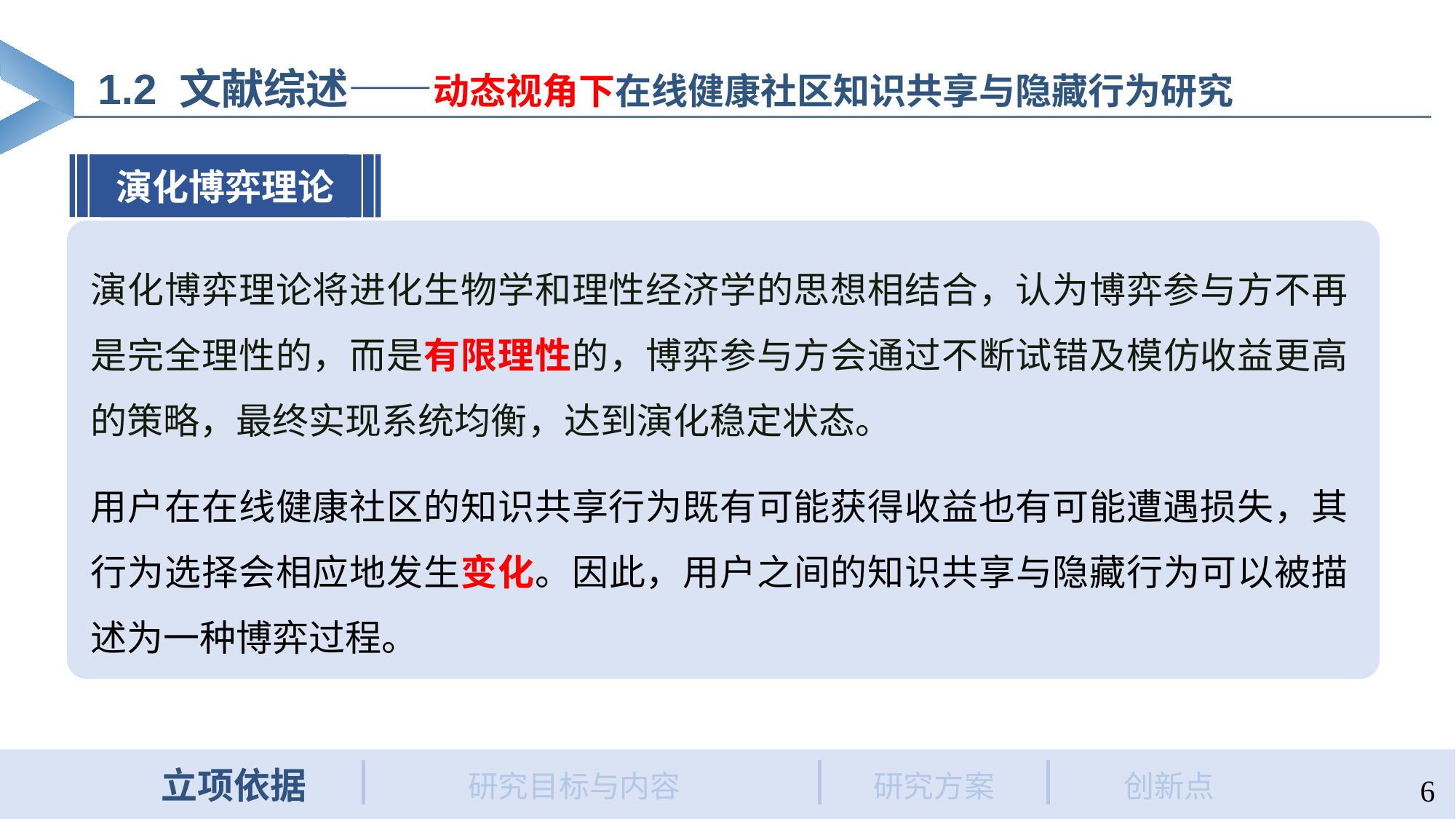

1.2 文献综述——动态视角下在线健康社区知识共享与隐藏行为研究

演化博弈理论

演化博弈理论将进化生物学和理性经济学的思想相结合，认为博弈参与方不再是完全理性的，而是有限理性的，博弈参与方会通过不断试错及模仿收益更高的策略，最终实现系统均衡，达到演化稳定状态。

用户在在线健康社区的知识共享行为既有可能获得收益也有可能遭遇损失，其行为选择会相应地发生变化。因此，用户之间的知识共享与隐藏行为可以被描述为一种博弈过程。

立项依据
创新点
研究方案
研究目标与内容
6